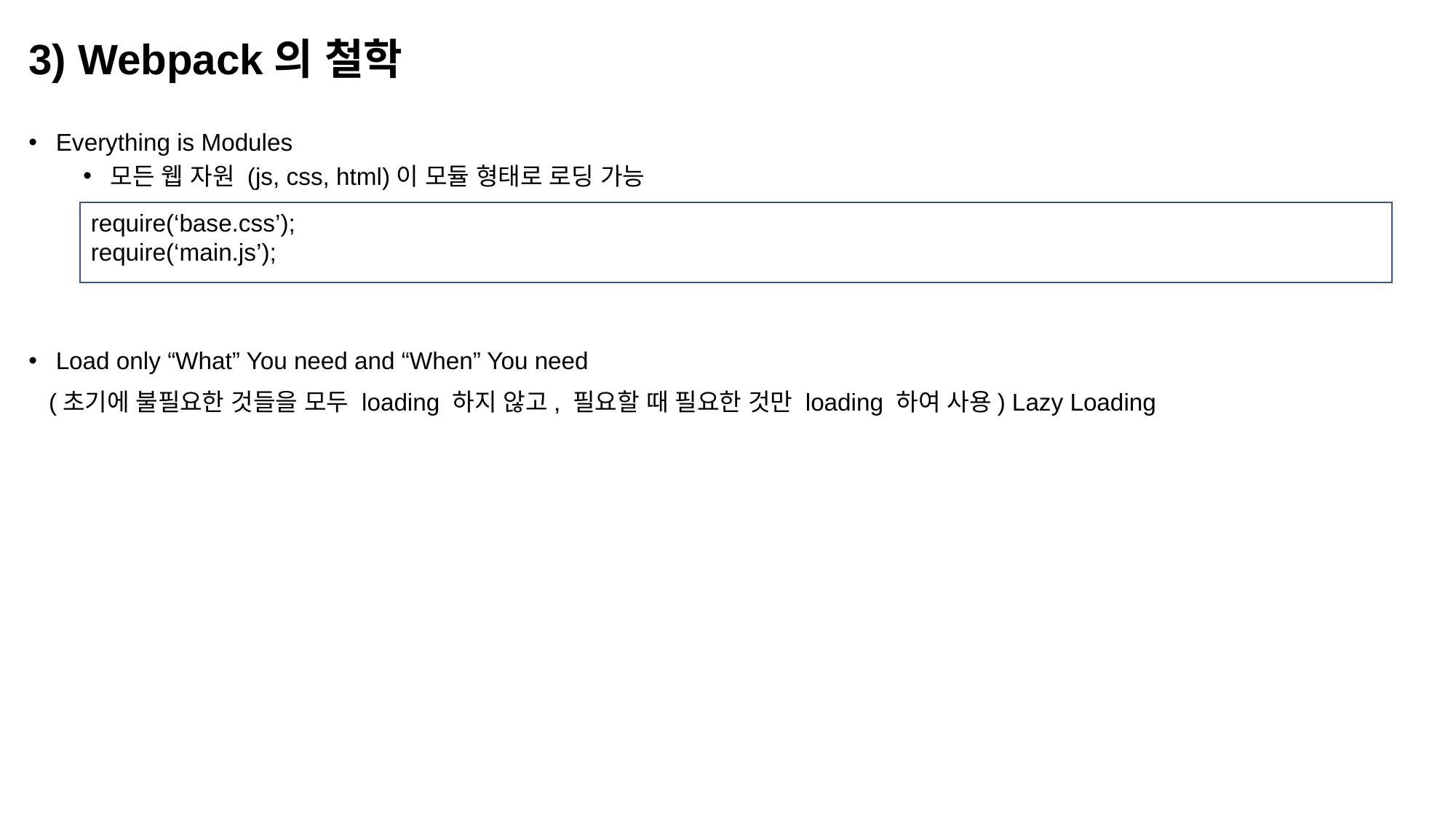

# 3) Webpack의 철학
Everything is Modules
모든 웹 자원 (js, css, html)이 모듈 형태로 로딩 가능

Load only “What” You need and “When” You need
   (초기에 불필요한 것들을 모두 loading 하지 않고, 필요할 때 필요한 것만 loading 하여 사용) Lazy Loading

require(‘base.css’);
require(‘main.js’);